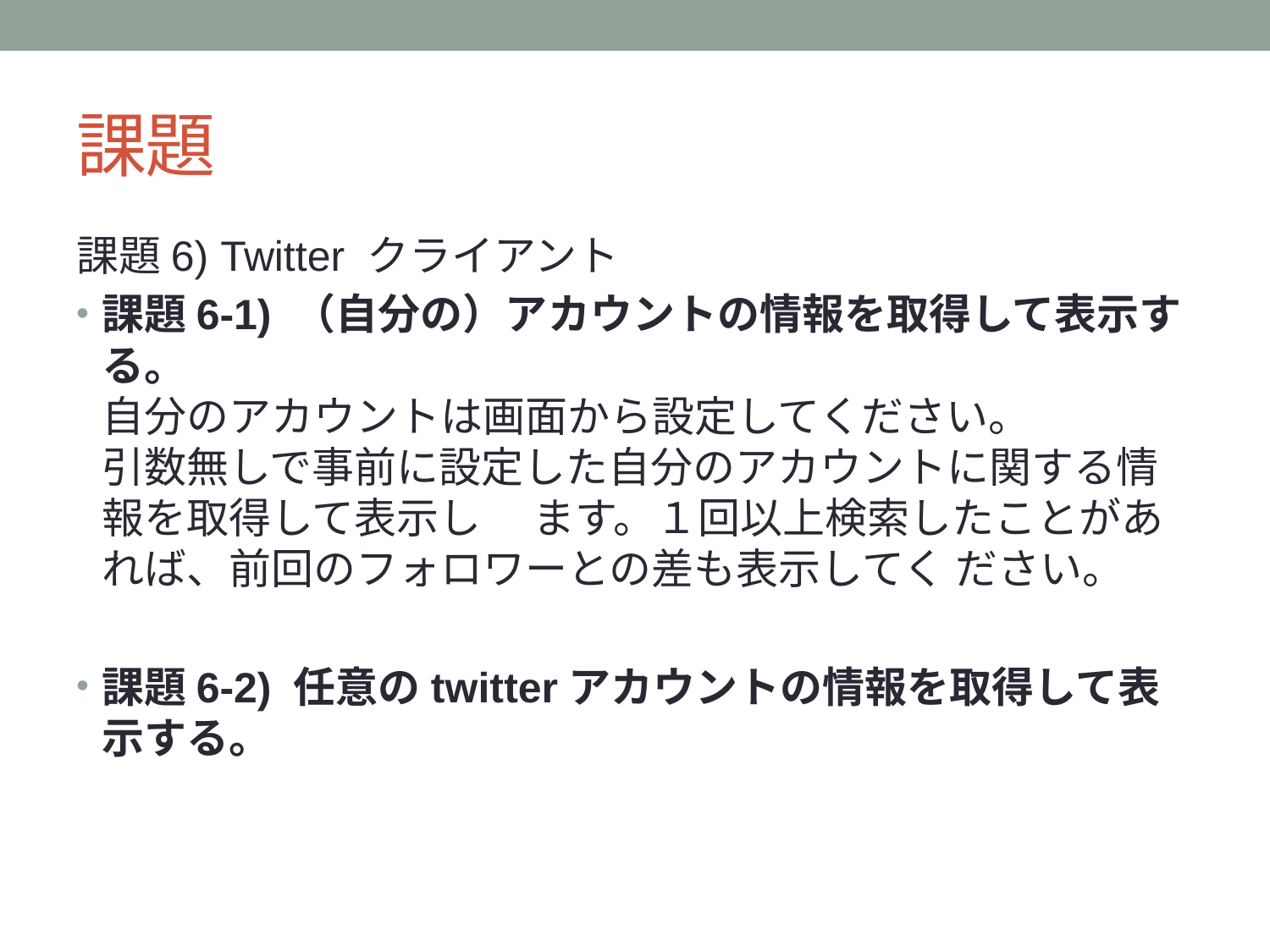

# 課題
課題6) Twitter クライアント
課題6-1) （自分の）アカウントの情報を取得して表示する。
自分のアカウントは画面から設定してください。
引数無しで事前に設定した自分のアカウントに関する情報を取得して表示し 　ます。１回以上検索したことがあれば、前回のフォロワーとの差も表示してく ださい。

課題6-2) 任意のtwitterアカウントの情報を取得して表示する。